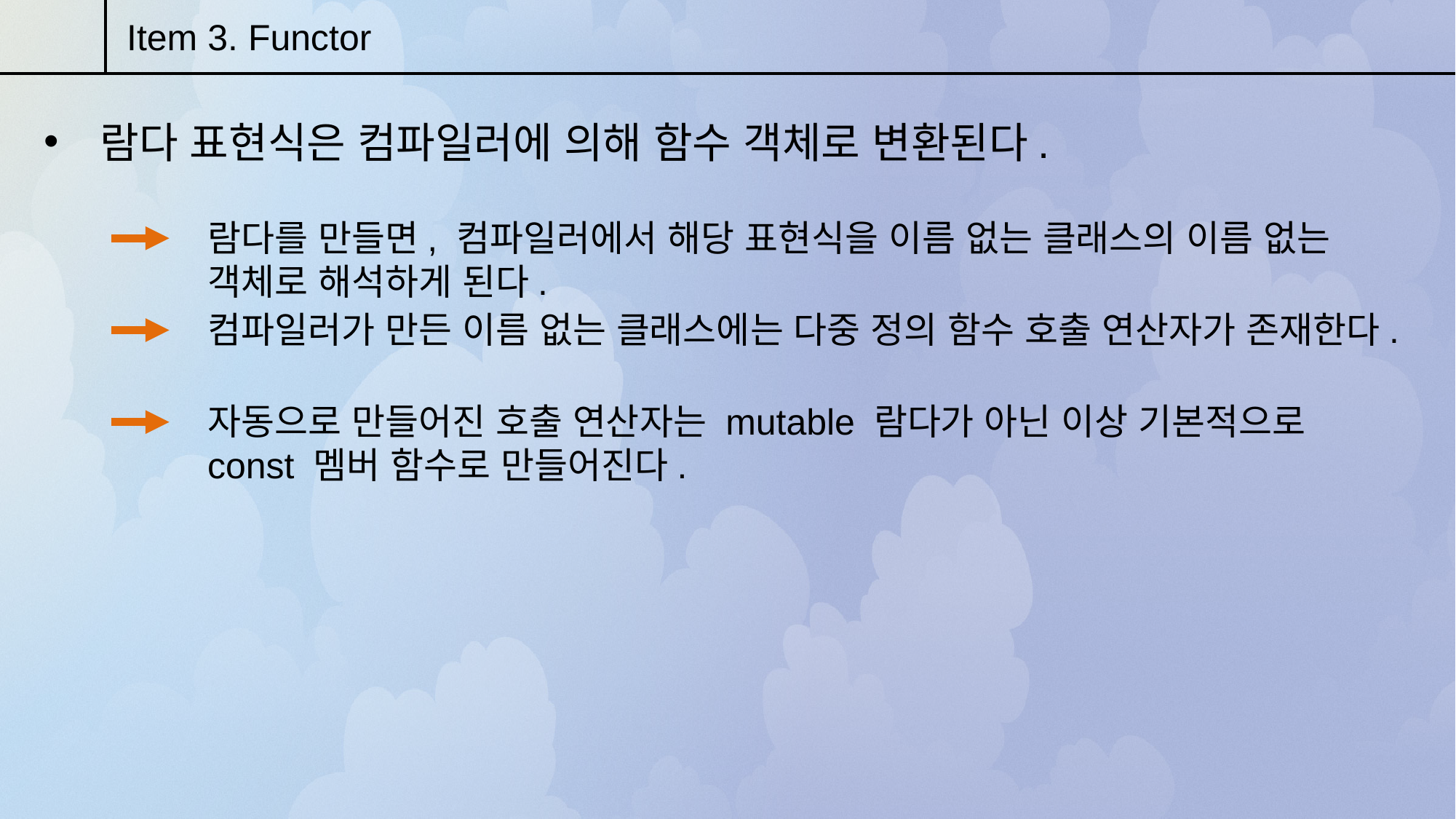

Item 3. Functor
 람다 표현식은 컴파일러에 의해 함수 객체로 변환된다.
람다를 만들면, 컴파일러에서 해당 표현식을 이름 없는 클래스의 이름 없는 객체로 해석하게 된다.
컴파일러가 만든 이름 없는 클래스에는 다중 정의 함수 호출 연산자가 존재한다.
자동으로 만들어진 호출 연산자는 mutable 람다가 아닌 이상 기본적으로 const 멤버 함수로 만들어진다.